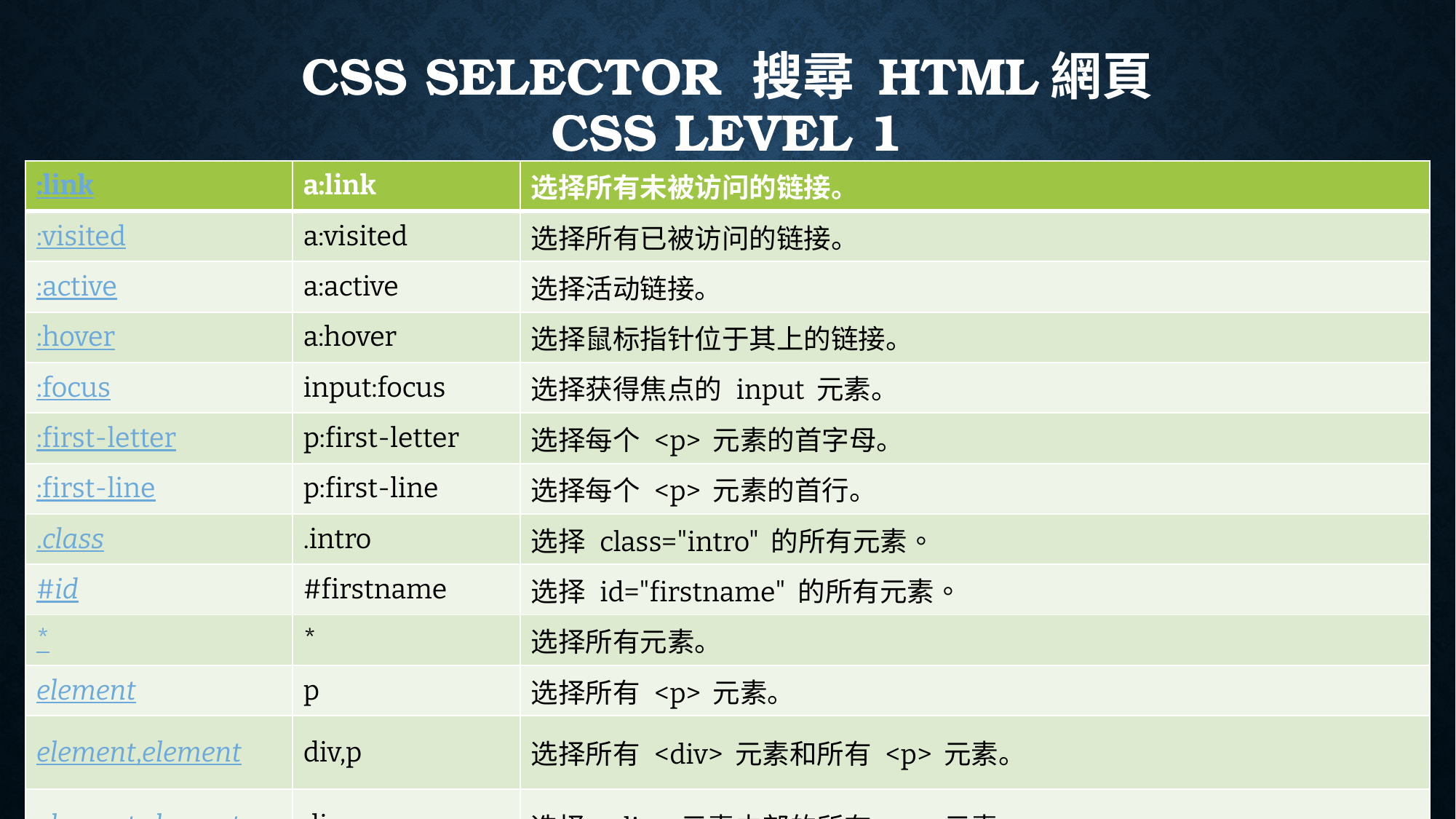

# CSS Selector 搜尋 HTML網頁 CSS LEVEL 1
| :link | a:link | 选择所有未被访问的链接。 |
| --- | --- | --- |
| :visited | a:visited | 选择所有已被访问的链接。 |
| :active | a:active | 选择活动链接。 |
| :hover | a:hover | 选择鼠标指针位于其上的链接。 |
| :focus | input:focus | 选择获得焦点的 input 元素。 |
| :first-letter | p:first-letter | 选择每个 <p> 元素的首字母。 |
| :first-line | p:first-line | 选择每个 <p> 元素的首行。 |
| .class | .intro | 选择 class="intro" 的所有元素。 |
| #id | #firstname | 选择 id="firstname" 的所有元素。 |
| \* | \* | 选择所有元素。 |
| element | p | 选择所有 <p> 元素。 |
| element,element | div,p | 选择所有 <div> 元素和所有 <p> 元素。 |
| element element | div p | 选择 <div> 元素内部的所有 <p> 元素。 |